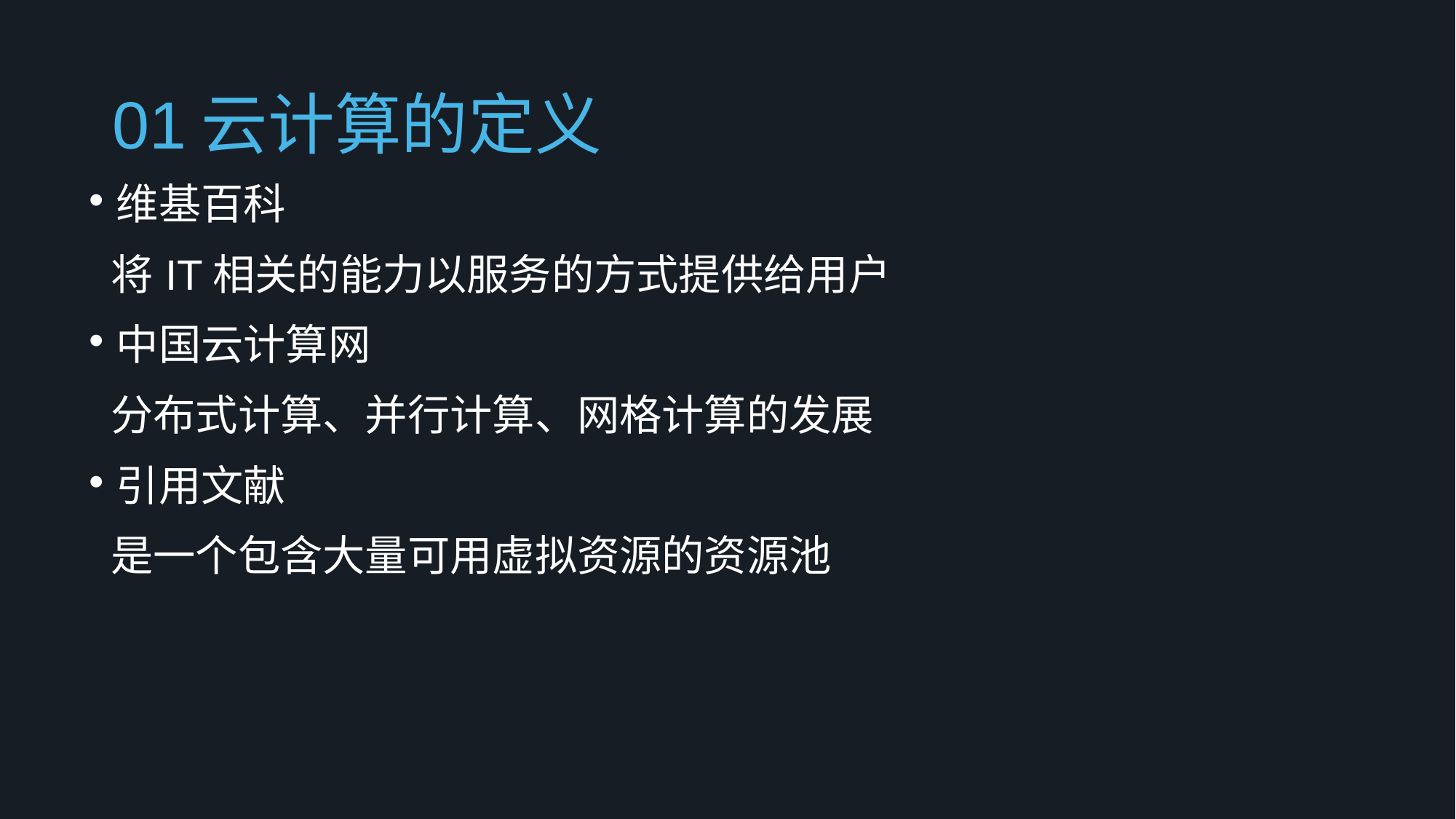

01云计算的定义
维基百科
 将IT相关的能力以服务的方式提供给用户
中国云计算网
 分布式计算、并行计算、网格计算的发展
引用文献
 是一个包含大量可用虚拟资源的资源池